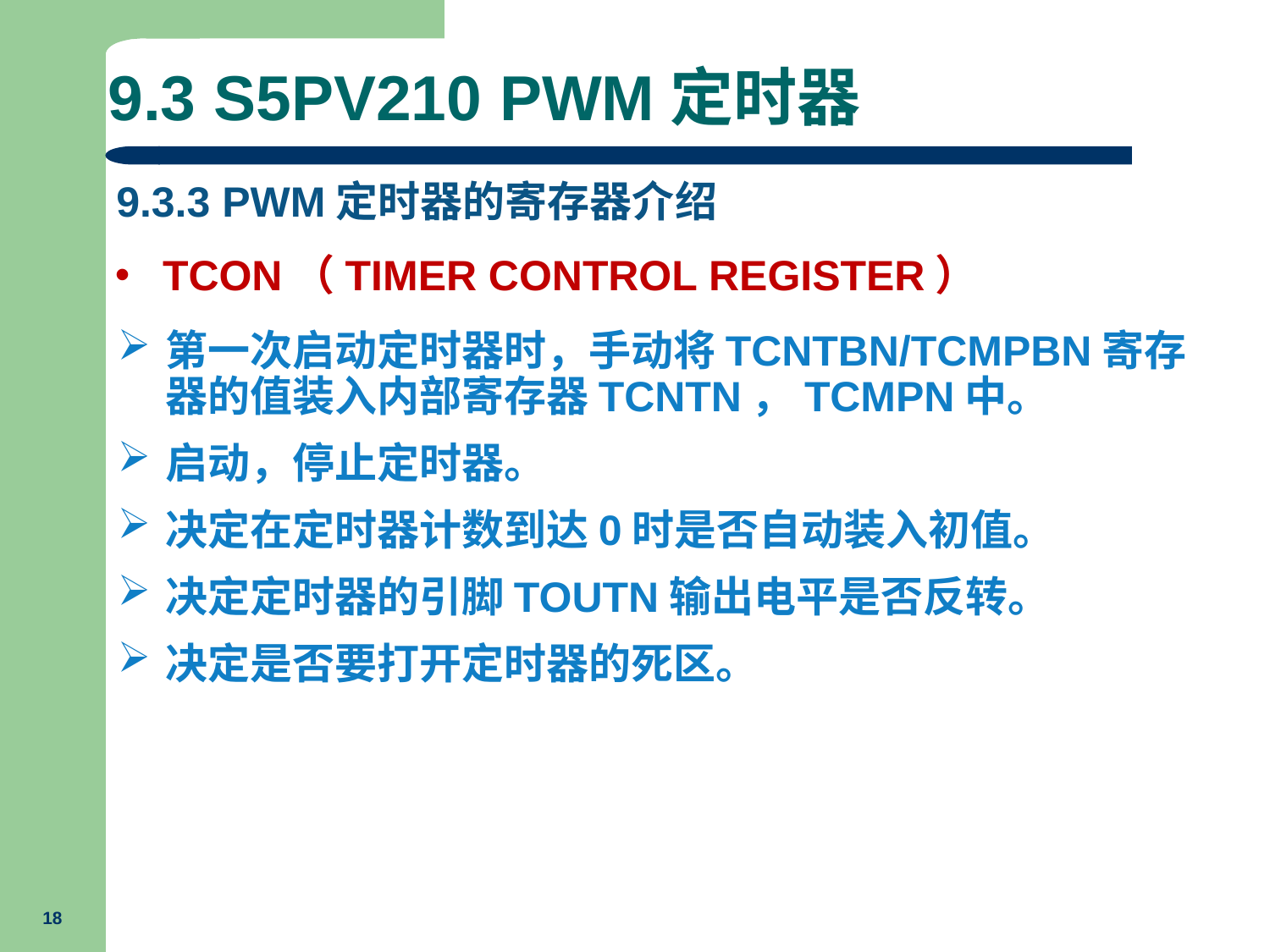

# 9.3 S5PV210 PWM定时器
9.3.3 PWM定时器的寄存器介绍
TCON（Timer Control Register）
第一次启动定时器时，手动将TCNTBn/TCMPBn寄存器的值装入内部寄存器TCNTn，TCMPn中。
启动，停止定时器。
决定在定时器计数到达0时是否自动装入初值。
决定定时器的引脚TOUTn输出电平是否反转。
决定是否要打开定时器的死区。
18